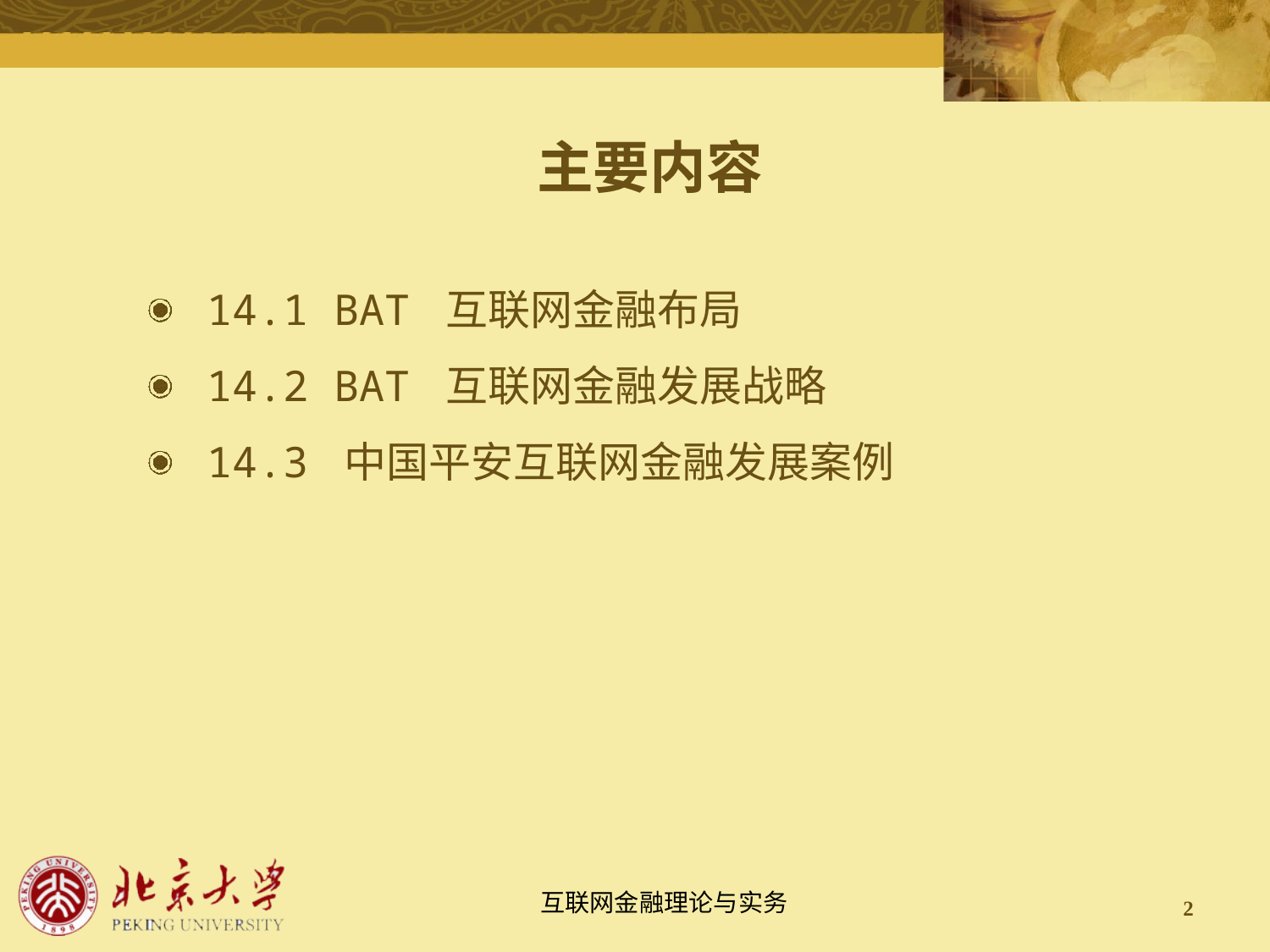

主要内容
 14.1 BAT 互联网金融布局
 14.2 BAT 互联网金融发展战略
 14.3 中国平安互联网金融发展案例
2